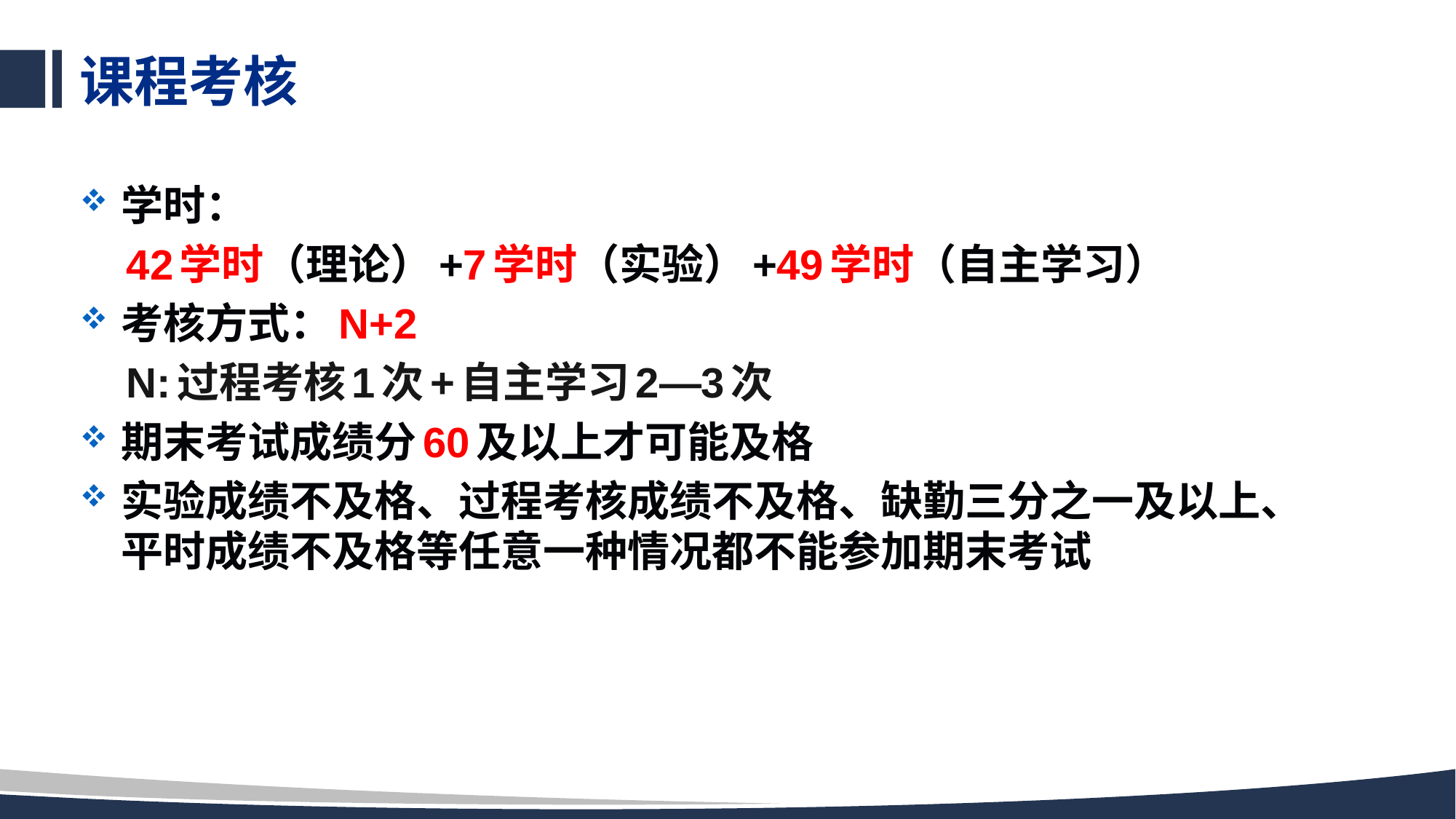

# 课程考核
学时：
    42学时（理论）+7学时（实验）+49学时（自主学习）
考核方式：N+2
    N:过程考核1次+自主学习2—3次
期末考试成绩分60及以上才可能及格
实验成绩不及格、过程考核成绩不及格、缺勤三分之一及以上、平时成绩不及格等任意一种情况都不能参加期末考试